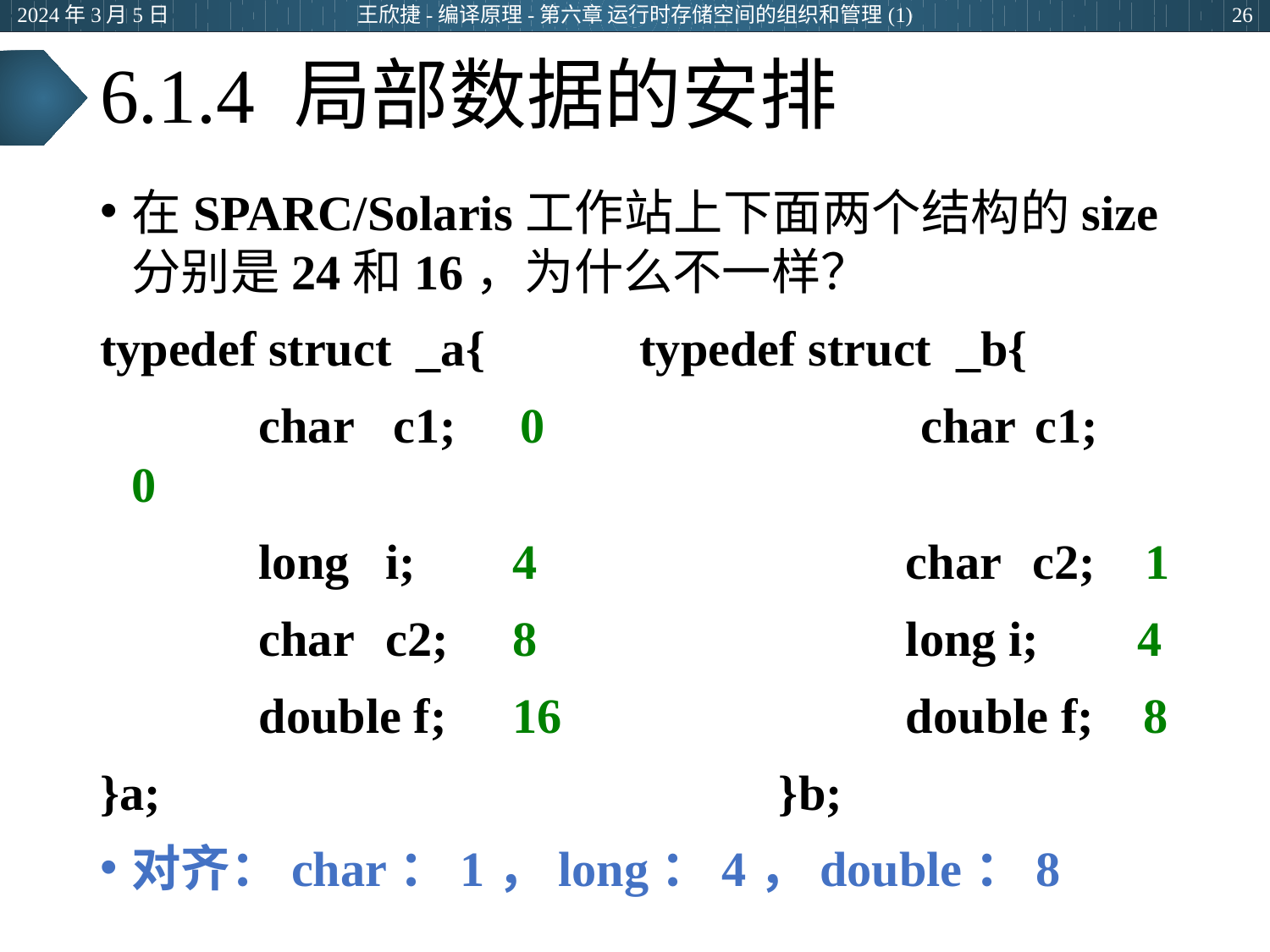

2024年3月5日
王欣捷-编译原理-第六章 运行时存储空间的组织和管理(1)
26
# 6.1.4 局部数据的安排
在SPARC/Solaris工作站上下面两个结构的size分别是24和16，为什么不一样？
typedef struct  _a{		typedef struct  _b{
		char 	c1;	0			 char c1;	0
		long 	i;	4			 char	 c2;    1
		char	c2;	8			 long i;        4
		double f;	16			 double f;    8
}a;					 }b;
对齐：char：1，long：4，double：8